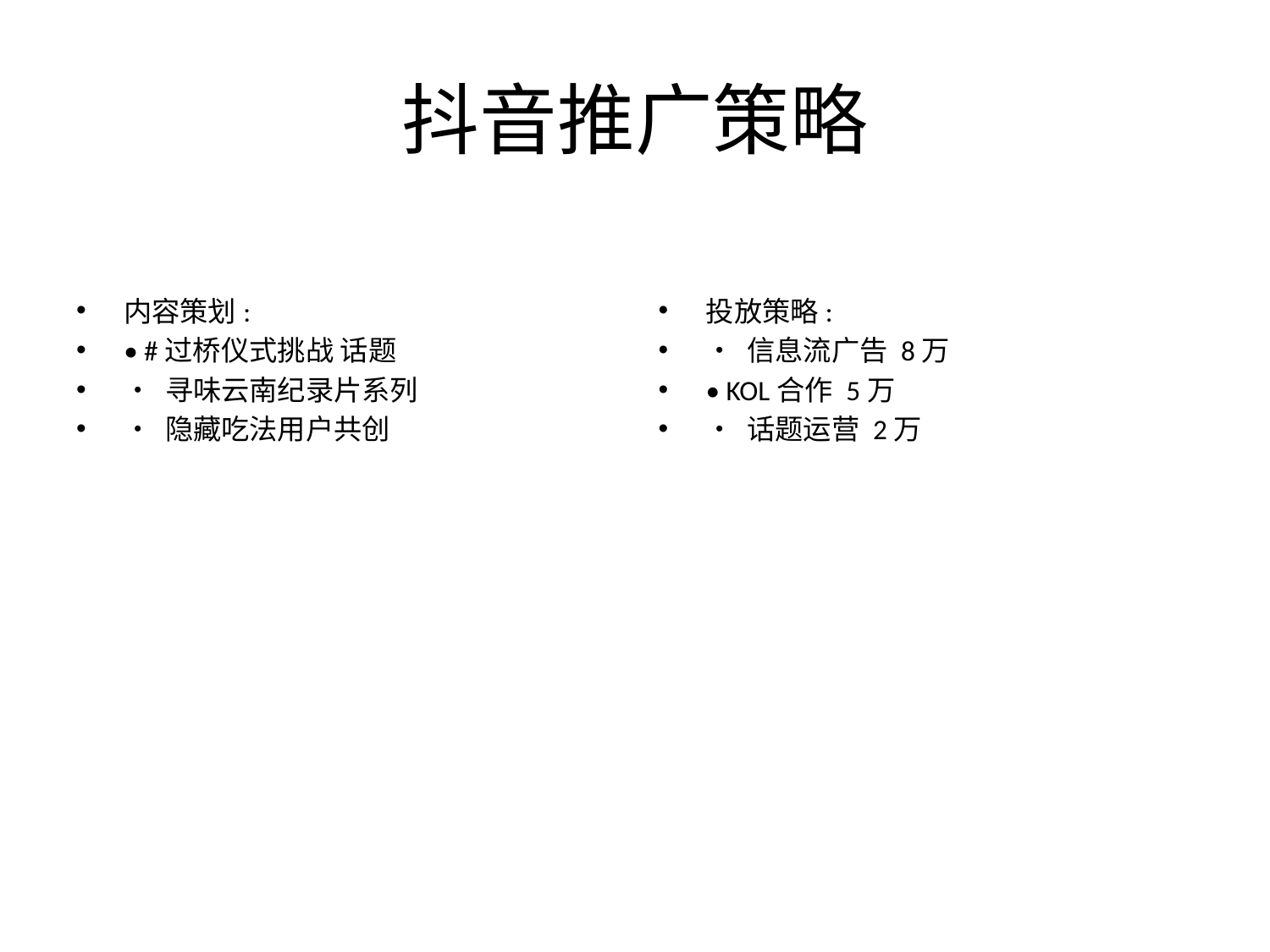

# 抖音推广策略

内容策划:
• #过桥仪式挑战 话题
• 寻味云南纪录片系列
• 隐藏吃法用户共创

投放策略:
• 信息流广告 8万
• KOL合作 5万
• 话题运营 2万